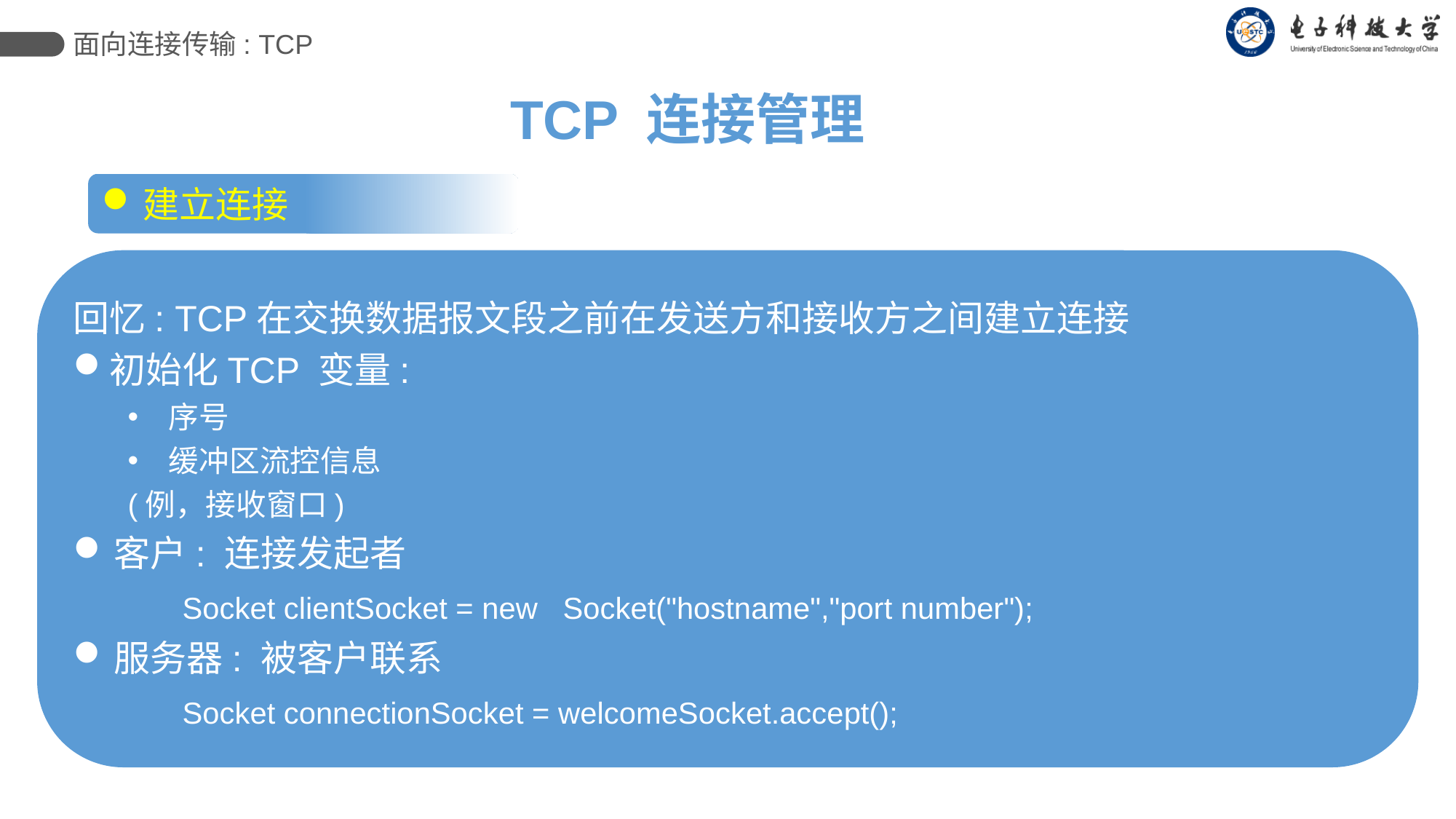

面向连接传输: TCP

TCP 连接管理
建立连接
回忆: TCP在交换数据报文段之前在发送方和接收方之间建立连接
初始化TCP 变量:
序号
缓冲区流控信息
(例，接收窗口)
客户: 连接发起者
  	Socket clientSocket = new   Socket("hostname","port number");
服务器: 被客户联系
  	Socket connectionSocket = welcomeSocket.accept();